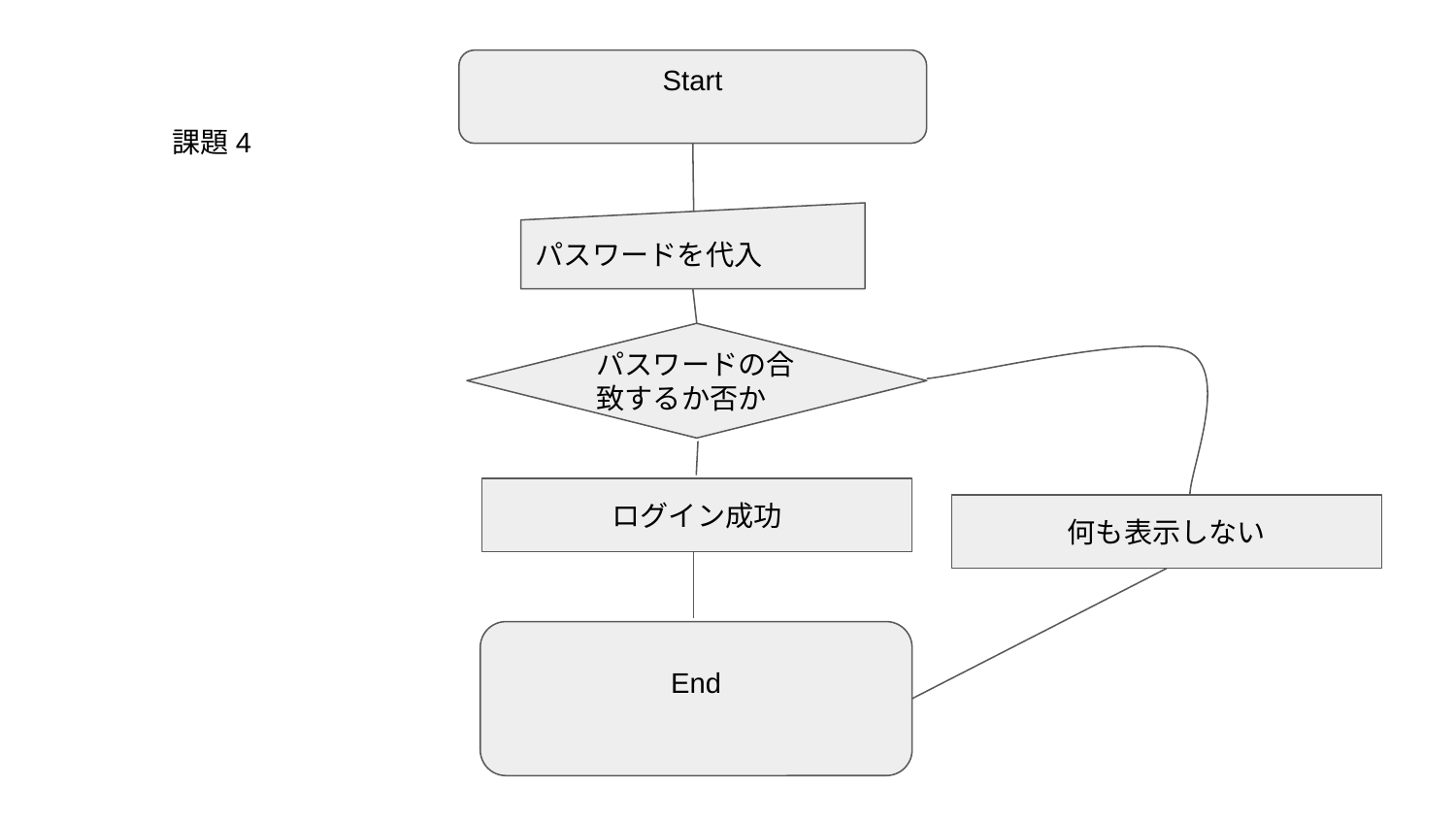

Start

課題4

パスワードを代入
パスワードの合致するか否か

ログイン成功
何も表示しない
End